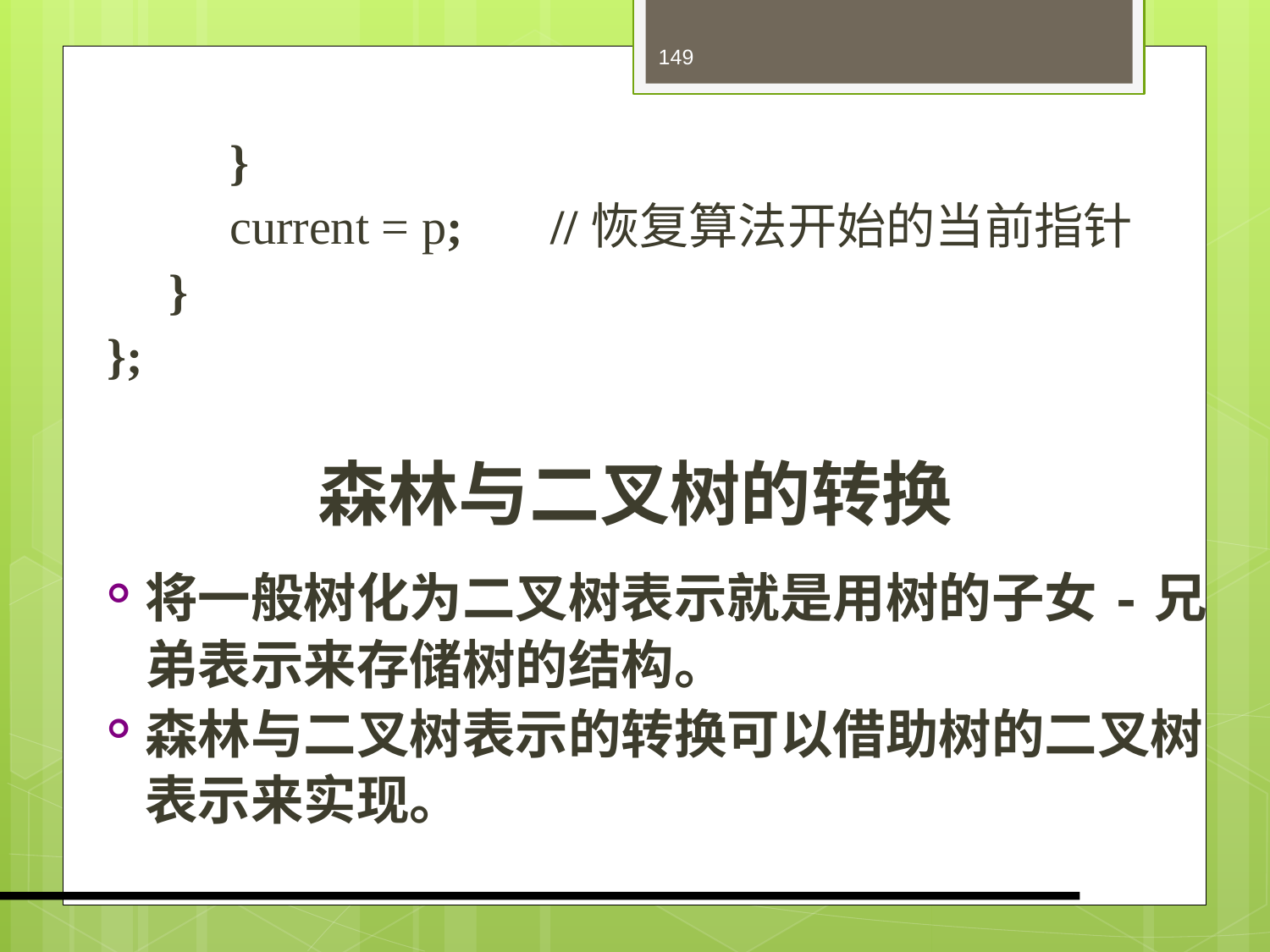

149
          }
          current = p;	  //恢复算法开始的当前指针
     }
};

将一般树化为二叉树表示就是用树的子女-兄弟表示来存储树的结构。
森林与二叉树表示的转换可以借助树的二叉树表示来实现。
# 森林与二叉树的转换